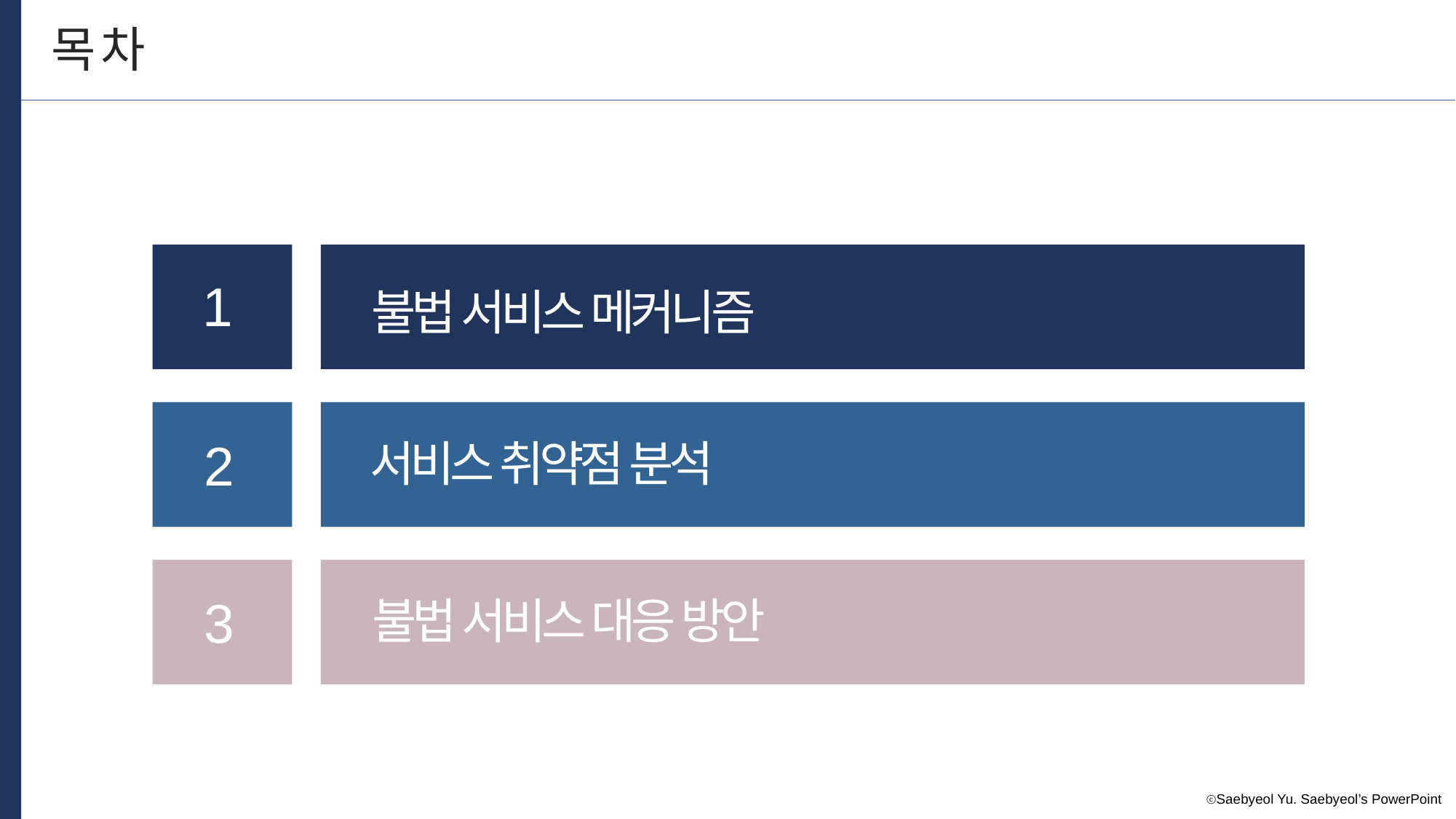

목 차

1

불법 서비스 메커니즘

2
서비스 취약점 분석

3
불법 서비스 대응 방안